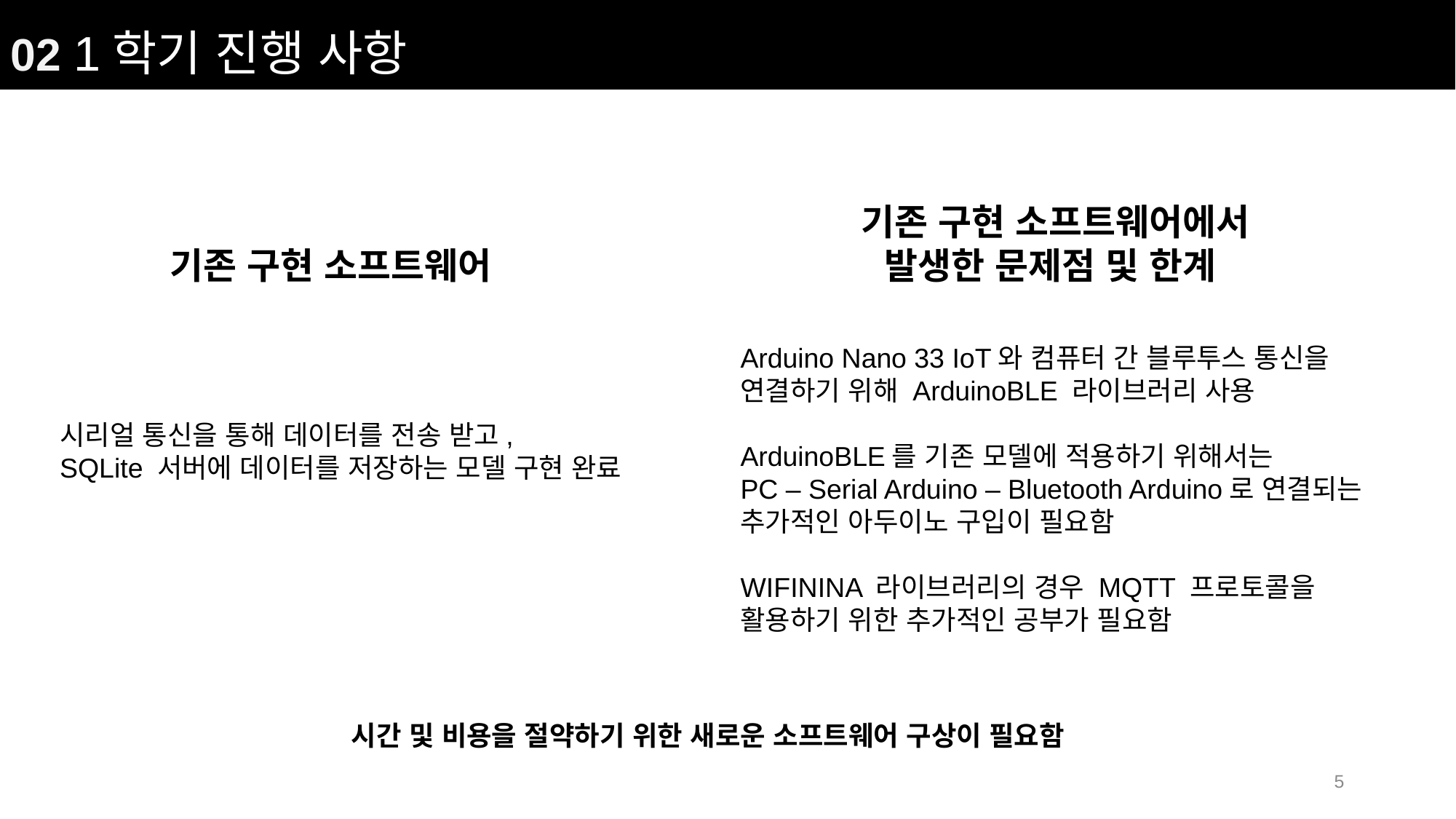

02 1학기 진행 사항

기존 구현 소프트웨어에서
발생한 문제점 및 한계
기존 구현 소프트웨어
Arduino Nano 33 IoT와 컴퓨터 간 블루투스 통신을 연결하기 위해 ArduinoBLE 라이브러리 사용

ArduinoBLE를 기존 모델에 적용하기 위해서는
PC – Serial Arduino – Bluetooth Arduino로 연결되는 추가적인 아두이노 구입이 필요함

WIFININA 라이브러리의 경우 MQTT 프로토콜을 활용하기 위한 추가적인 공부가 필요함
시리얼 통신을 통해 데이터를 전송 받고,
SQLite 서버에 데이터를 저장하는 모델 구현 완료
시간 및 비용을 절약하기 위한 새로운 소프트웨어 구상이 필요함
5